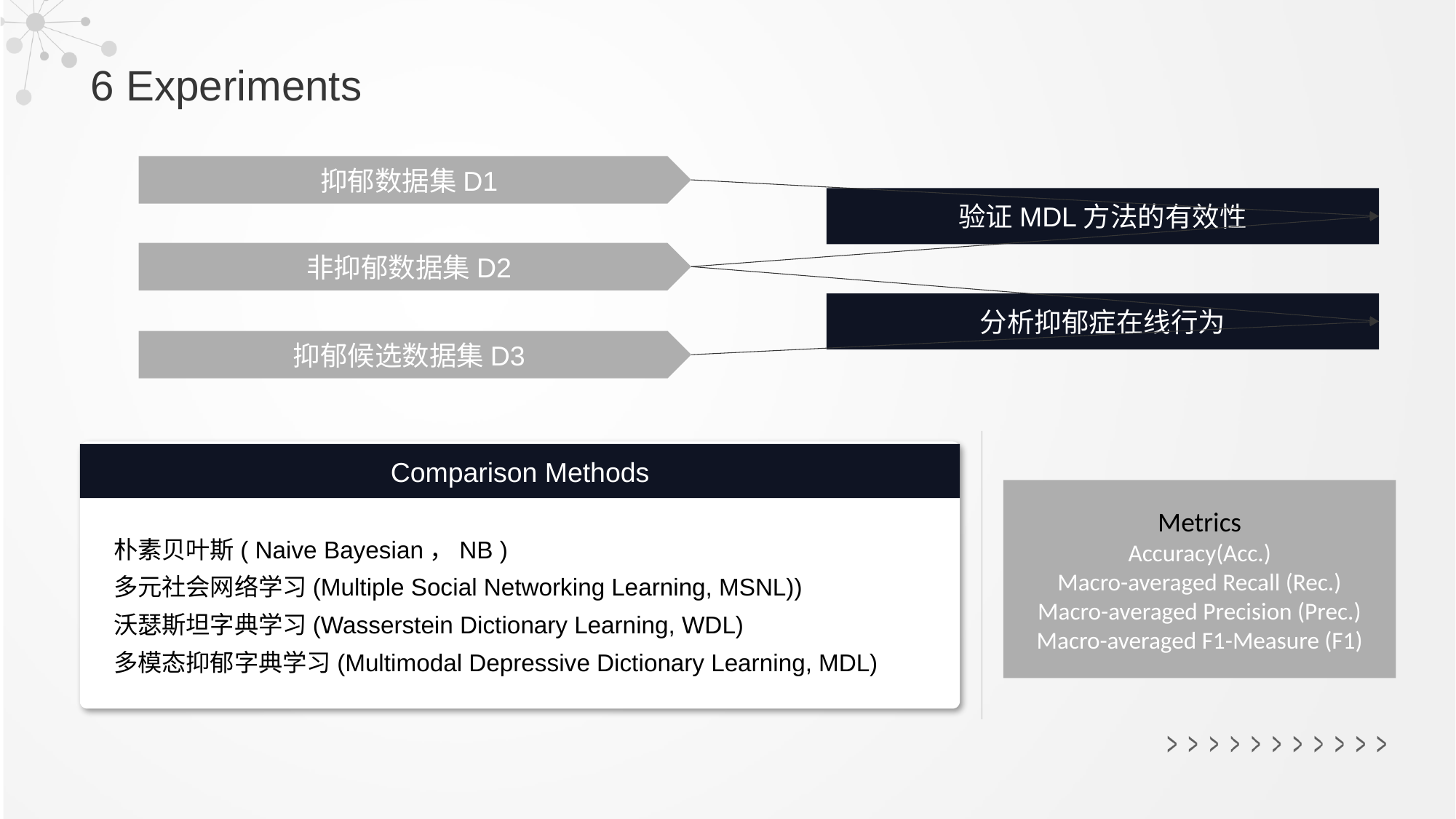

6 Experiments
抑郁数据集D1
验证MDL方法的有效性
非抑郁数据集D2
分析抑郁症在线行为
抑郁候选数据集D3

Comparison Methods
Metrics
Accuracy(Acc.)
Macro-averaged Recall (Rec.)
Macro-averaged Precision (Prec.)
Macro-averaged F1-Measure (F1)
朴素贝叶斯( Naive Bayesian，NB )
多元社会网络学习(Multiple Social Networking Learning, MSNL))
沃瑟斯坦字典学习(Wasserstein Dictionary Learning, WDL)
多模态抑郁字典学习(Multimodal Depressive Dictionary Learning, MDL)